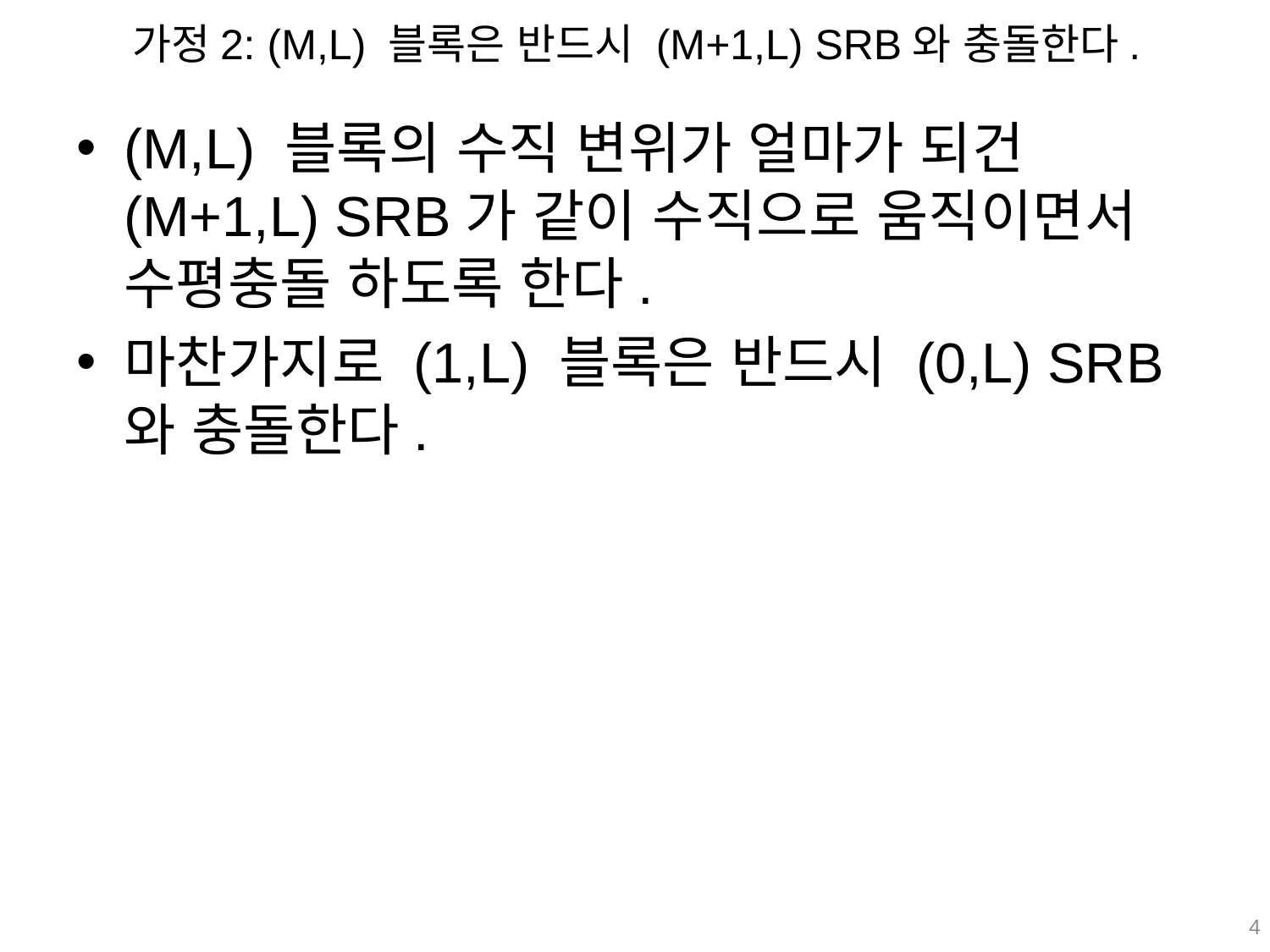

# 가정2: (M,L) 블록은 반드시 (M+1,L) SRB와 충돌한다.
(M,L) 블록의 수직 변위가 얼마가 되건 (M+1,L) SRB가 같이 수직으로 움직이면서 수평충돌 하도록 한다.
마찬가지로 (1,L) 블록은 반드시 (0,L) SRB와 충돌한다.
4